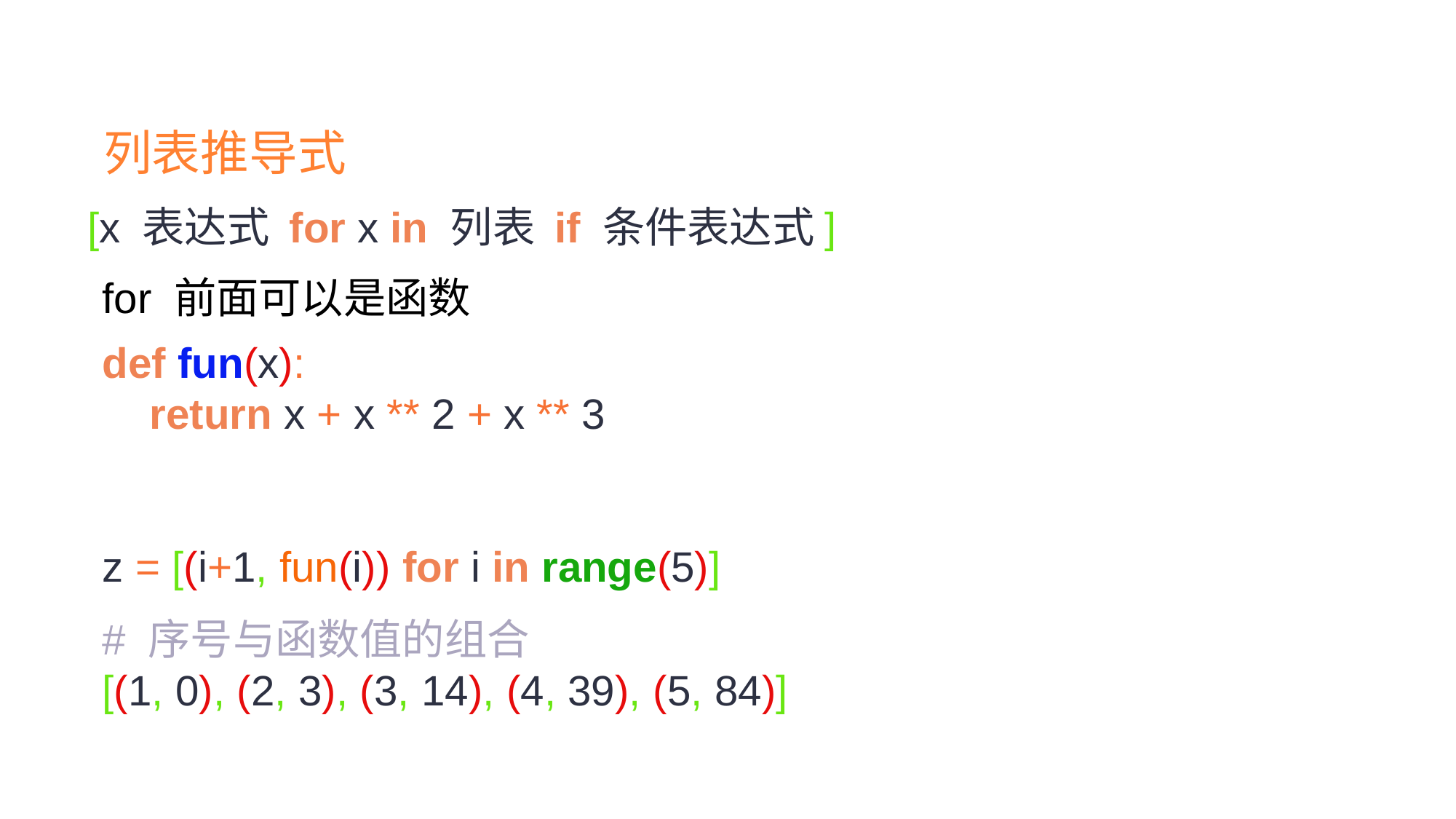

列表推导式
[x 表达式 for x in 列表 if 条件表达式]
for 前面可以是函数
def fun(x):
    return x + x ** 2 + x ** 3
z = [(i+1, fun(i)) for i in range(5)]
# 序号与函数值的组合
[(1, 0), (2, 3), (3, 14), (4, 39), (5, 84)]